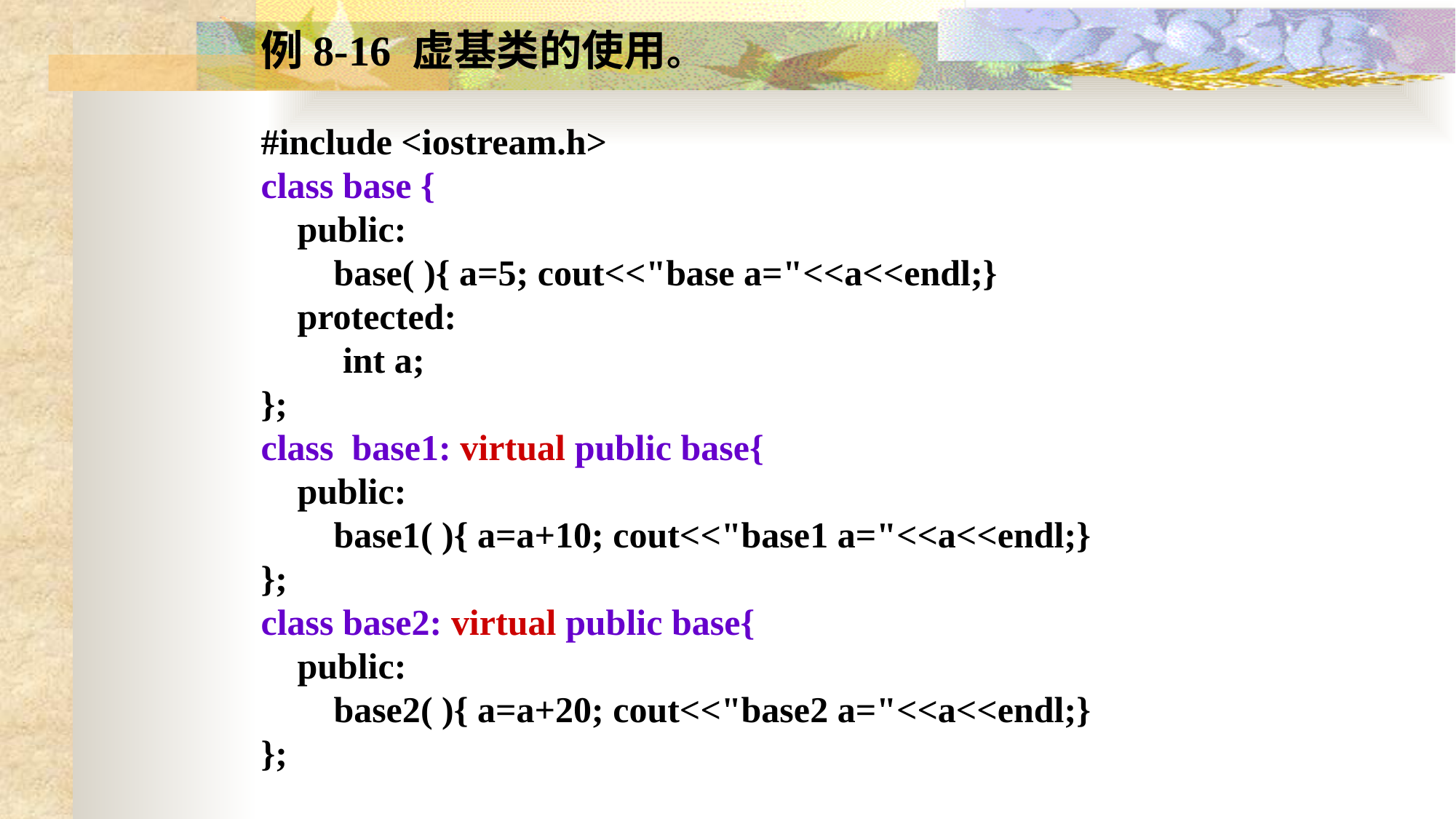

例8-16 虚基类的使用。

#include <iostream.h>
class base {
    public:
        base( ){ a=5; cout<<"base a="<<a<<endl;}
    protected:
         int a;
};
class  base1: virtual public base{
    public:
        base1( ){ a=a+10; cout<<"base1 a="<<a<<endl;}
};
class base2: virtual public base{
    public:
        base2( ){ a=a+20; cout<<"base2 a="<<a<<endl;}
};